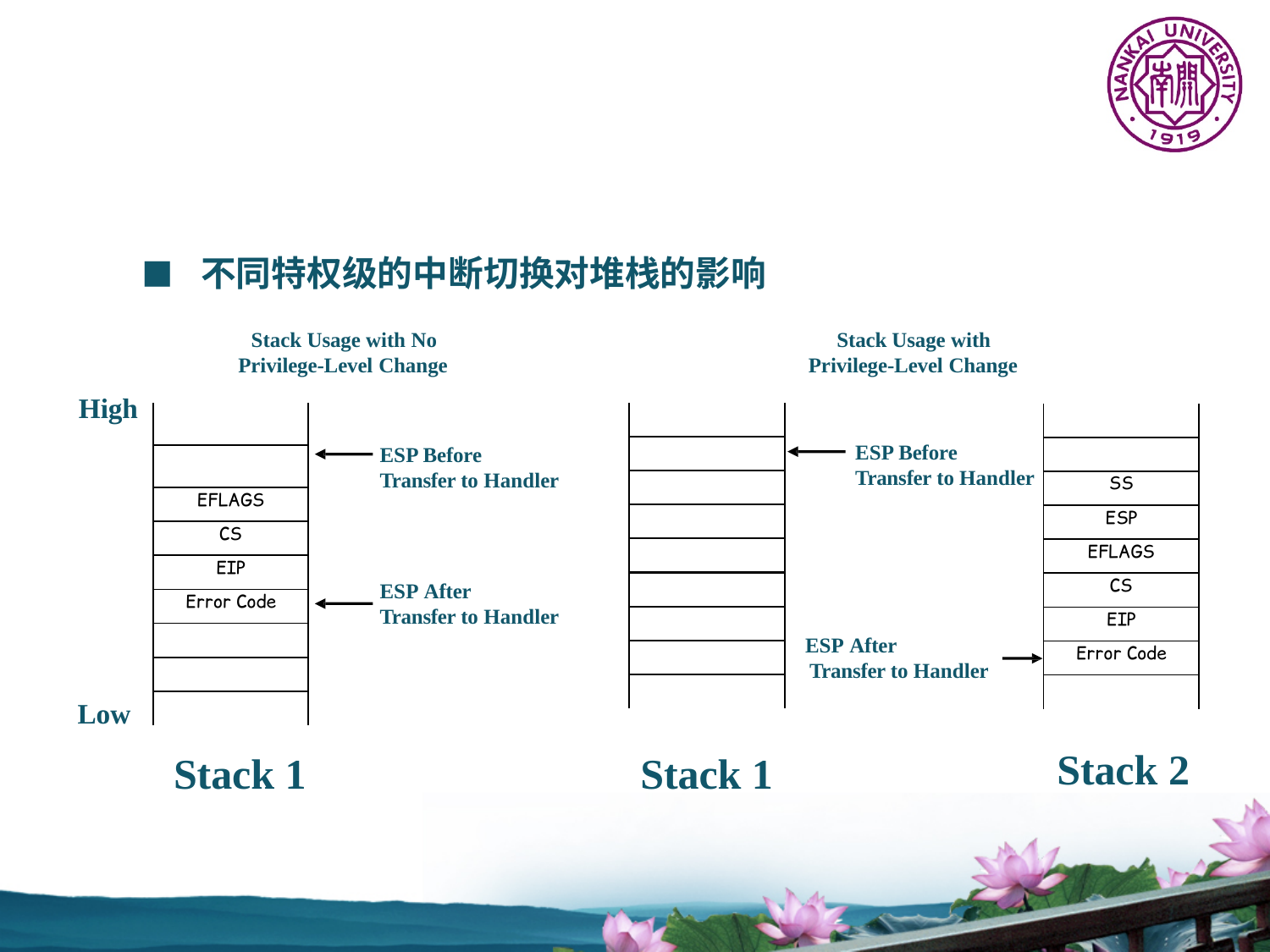

#
■ 不同特权级的中断切换对堆栈的影响
Stack Usage with No  Privilege-Level Change
Stack Usage with  Privilege-Level Change
High
|  |
| --- |
|  |
| EFLAGS |
| CS |
| EIP |
| Error Code |
|  |
|  |
|  |

|  |
| --- |
|  |
| SS |
| ESP |
| EFLAGS |
| CS |
| EIP |
| Error Code |
|  |

ESP Before  Transfer to Handler
ESP Before  Transfer to Handler

ESP After
Transfer to Handler
ESP After
Transfer to Handler
Low

Stack 2
Stack 1
Stack 1